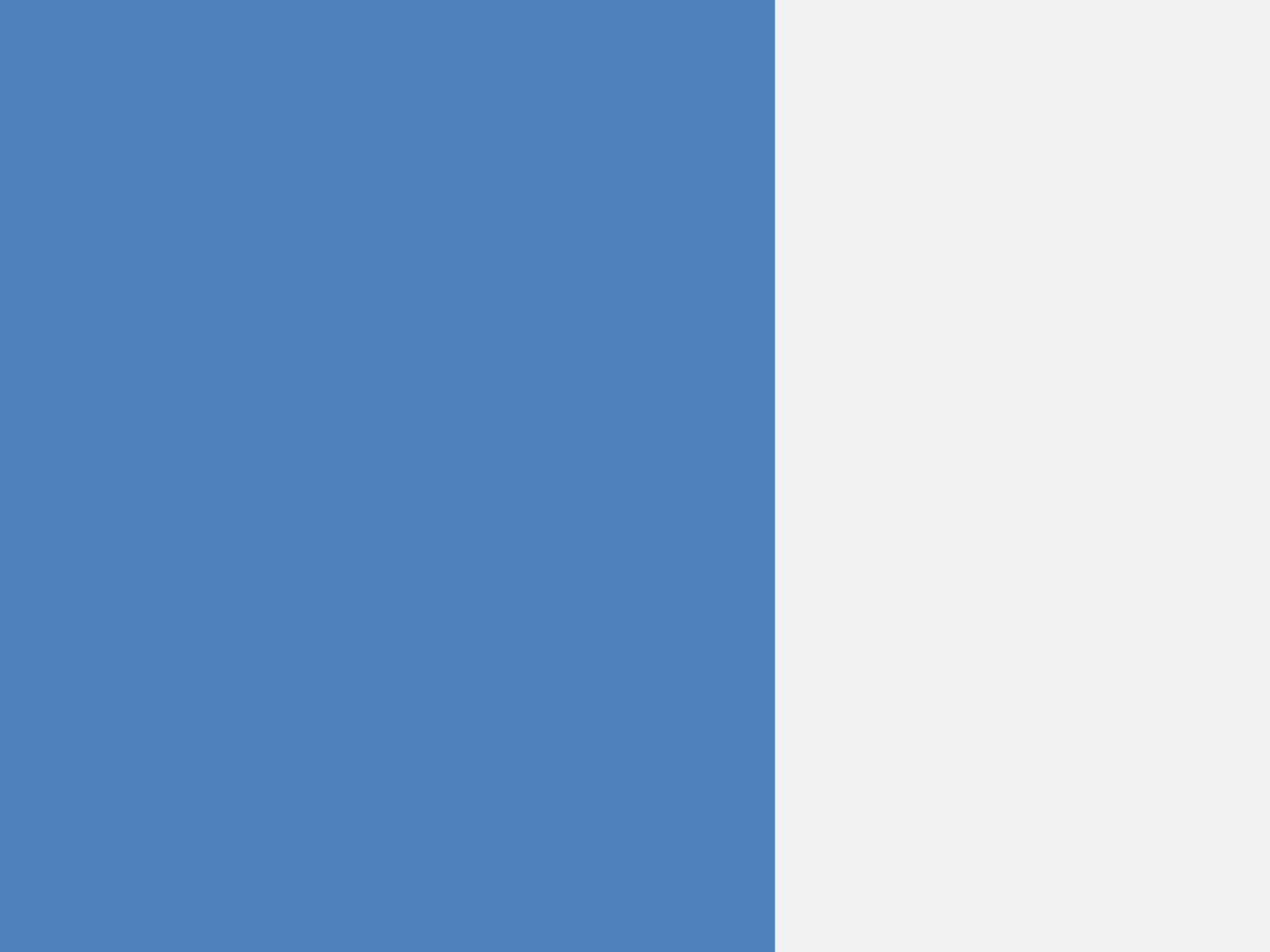

# 목차 1. 반복문을 쓰는 이유? 2. 반복문(1) - for 2.1 리스트와 반복문 2.2 range함수 3. 반복문(2) - while